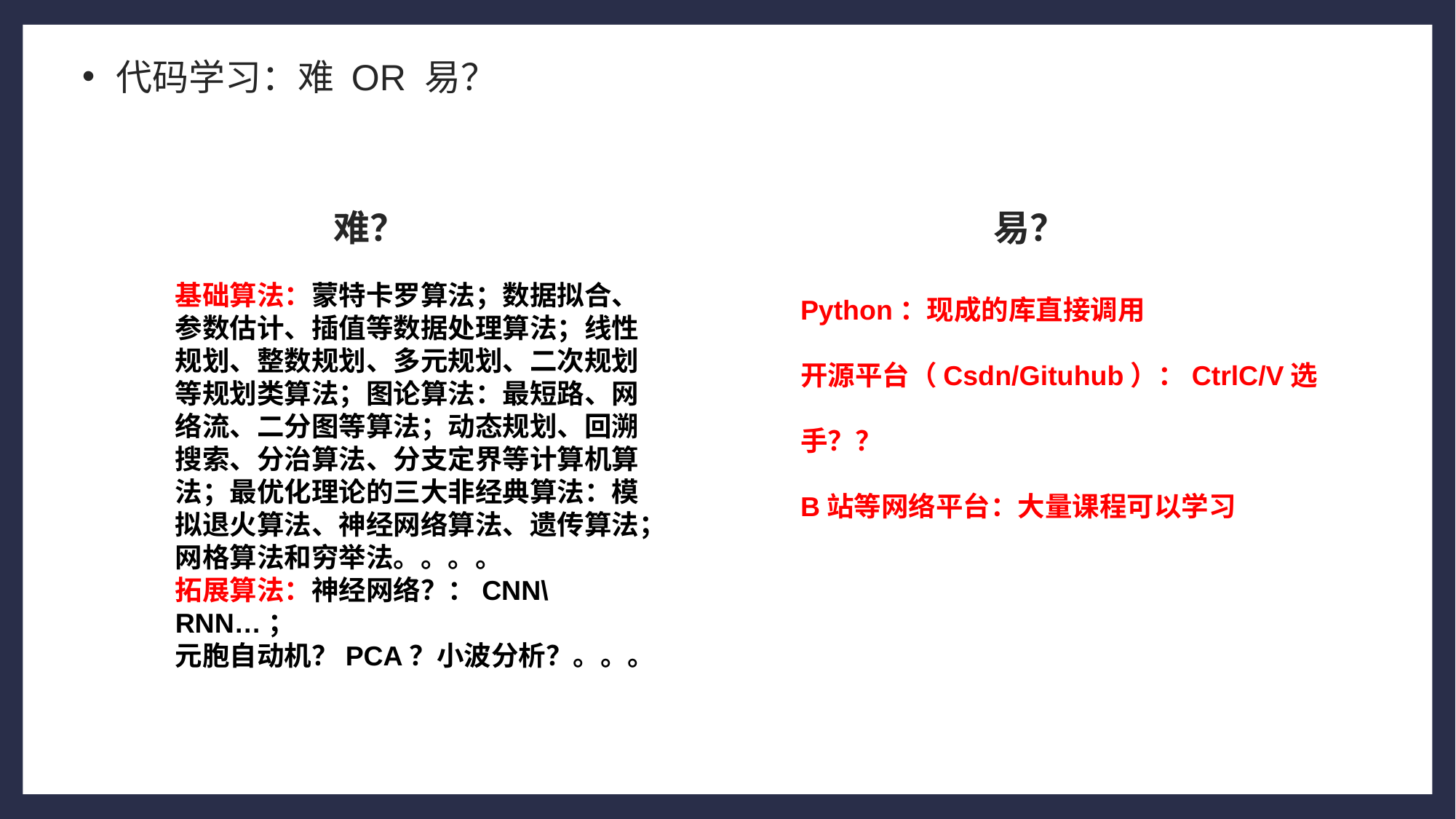

代码学习：难 OR 易？
难？
易？
Python：现成的库直接调用
开源平台（Csdn/Gituhub）：CtrlC/V选手？？
B站等网络平台：大量课程可以学习
基础算法：蒙特卡罗算法；数据拟合、参数估计、插值等数据处理算法；线性规划、整数规划、多元规划、二次规划等规划类算法；图论算法：最短路、网络流、二分图等算法；动态规划、回溯搜索、分治算法、分支定界等计算机算法；最优化理论的三大非经典算法：模拟退火算法、神经网络算法、遗传算法；网格算法和穷举法。。。。
拓展算法：神经网络？：CNN\RNN…；
元胞自动机？PCA？小波分析？。。。